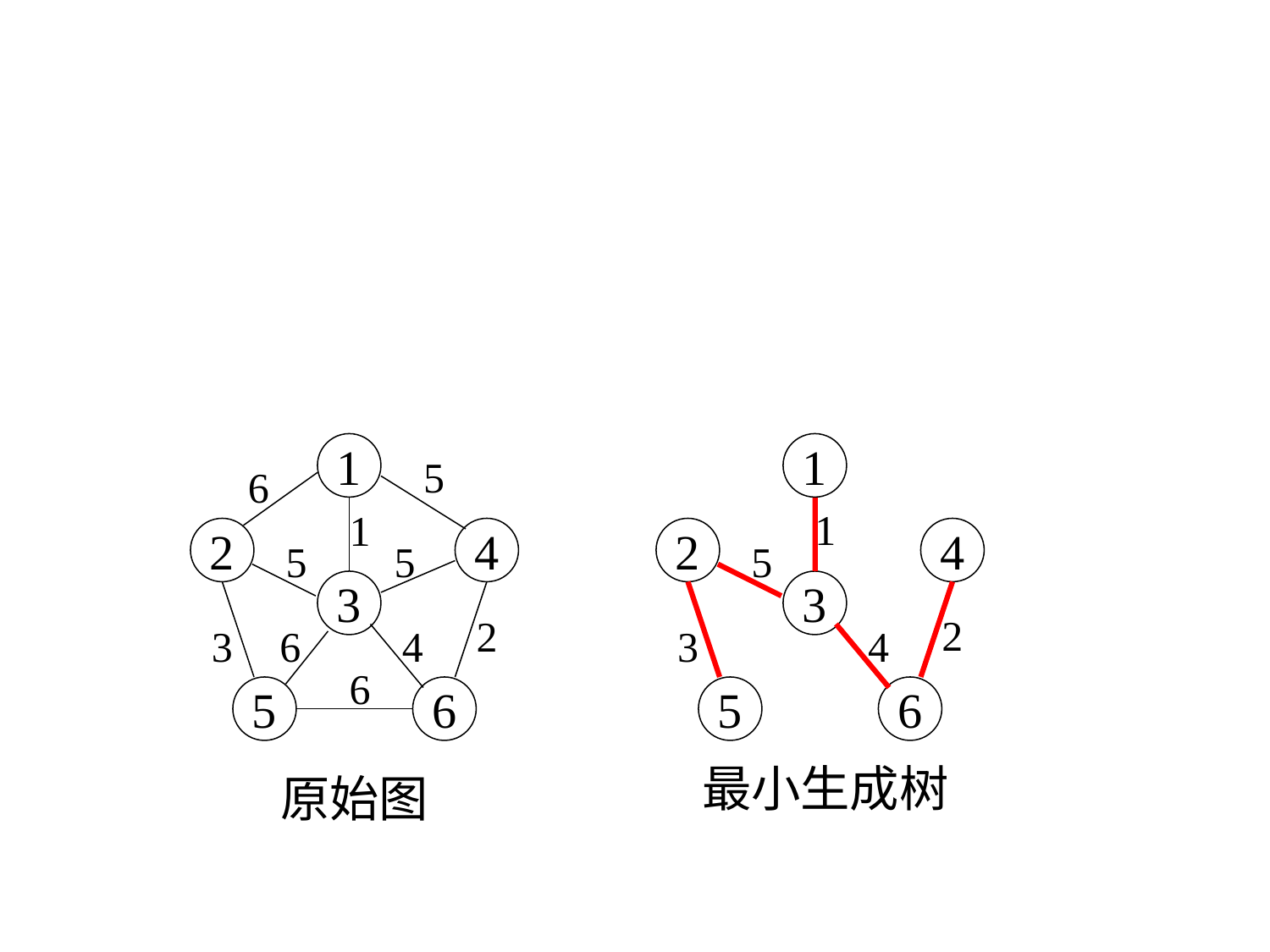

#
1

5
6
1
5
5
2
3
6
4
6

2

4

3

5

6

1

1
2

4

5

3

2
3
4

5

6

最小生成树
原始图